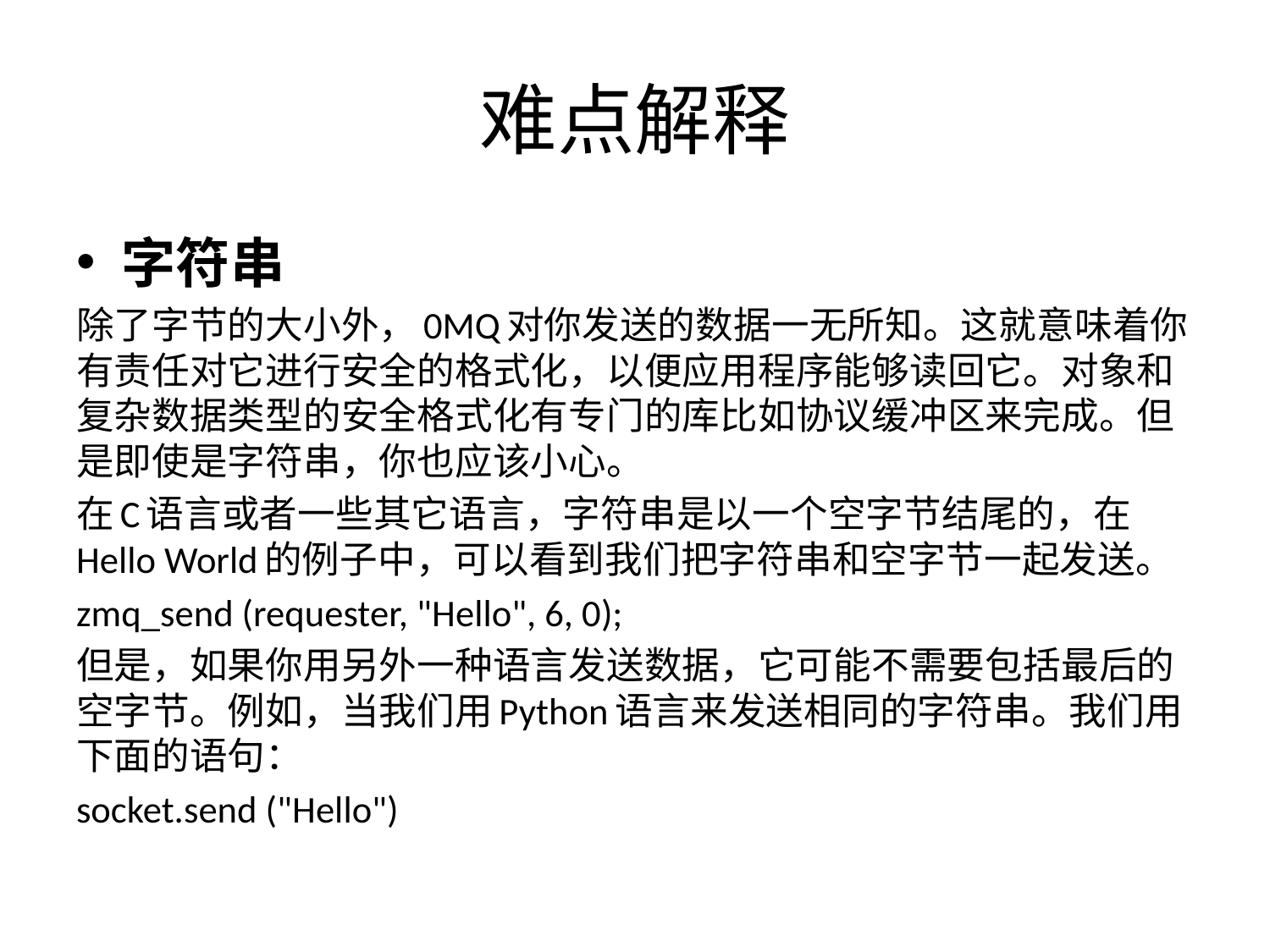

# 难点解释
字符串
除了字节的大小外，0MQ对你发送的数据一无所知。这就意味着你有责任对它进行安全的格式化，以便应用程序能够读回它。对象和复杂数据类型的安全格式化有专门的库比如协议缓冲区来完成。但是即使是字符串，你也应该小心。
在C语言或者一些其它语言，字符串是以一个空字节结尾的，在Hello World的例子中，可以看到我们把字符串和空字节一起发送。
zmq_send (requester, "Hello", 6, 0);
但是，如果你用另外一种语言发送数据，它可能不需要包括最后的空字节。例如，当我们用Python语言来发送相同的字符串。我们用下面的语句：
socket.send ("Hello")